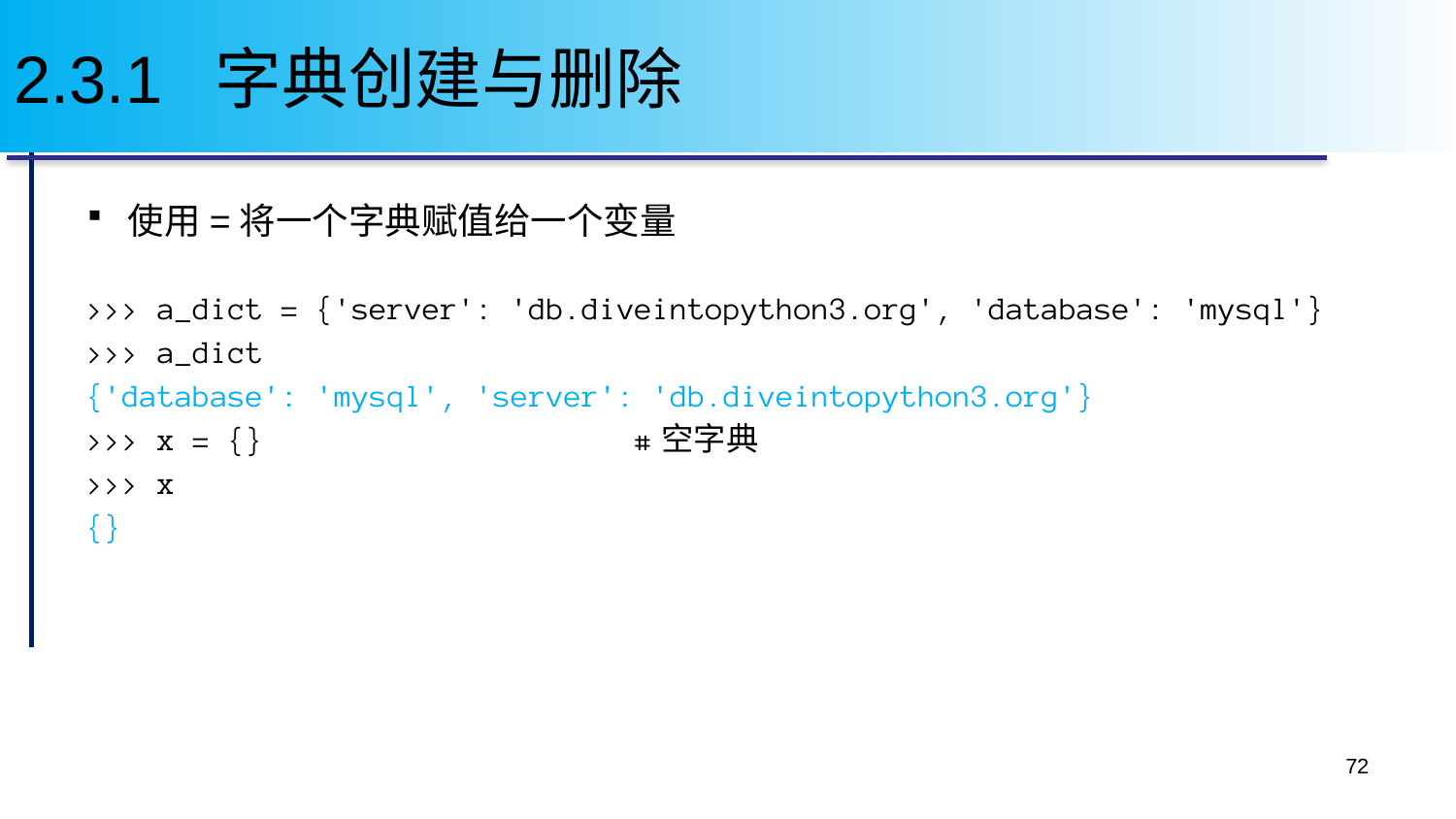

# 2.3.1  字典创建与删除
使用=将一个字典赋值给一个变量

>>> a_dict = {'server': 'db.diveintopython3.org', 'database': 'mysql'}
>>> a_dict
{'database': 'mysql', 'server': 'db.diveintopython3.org'}
>>> x = {}                     #空字典
>>> x
{}
72